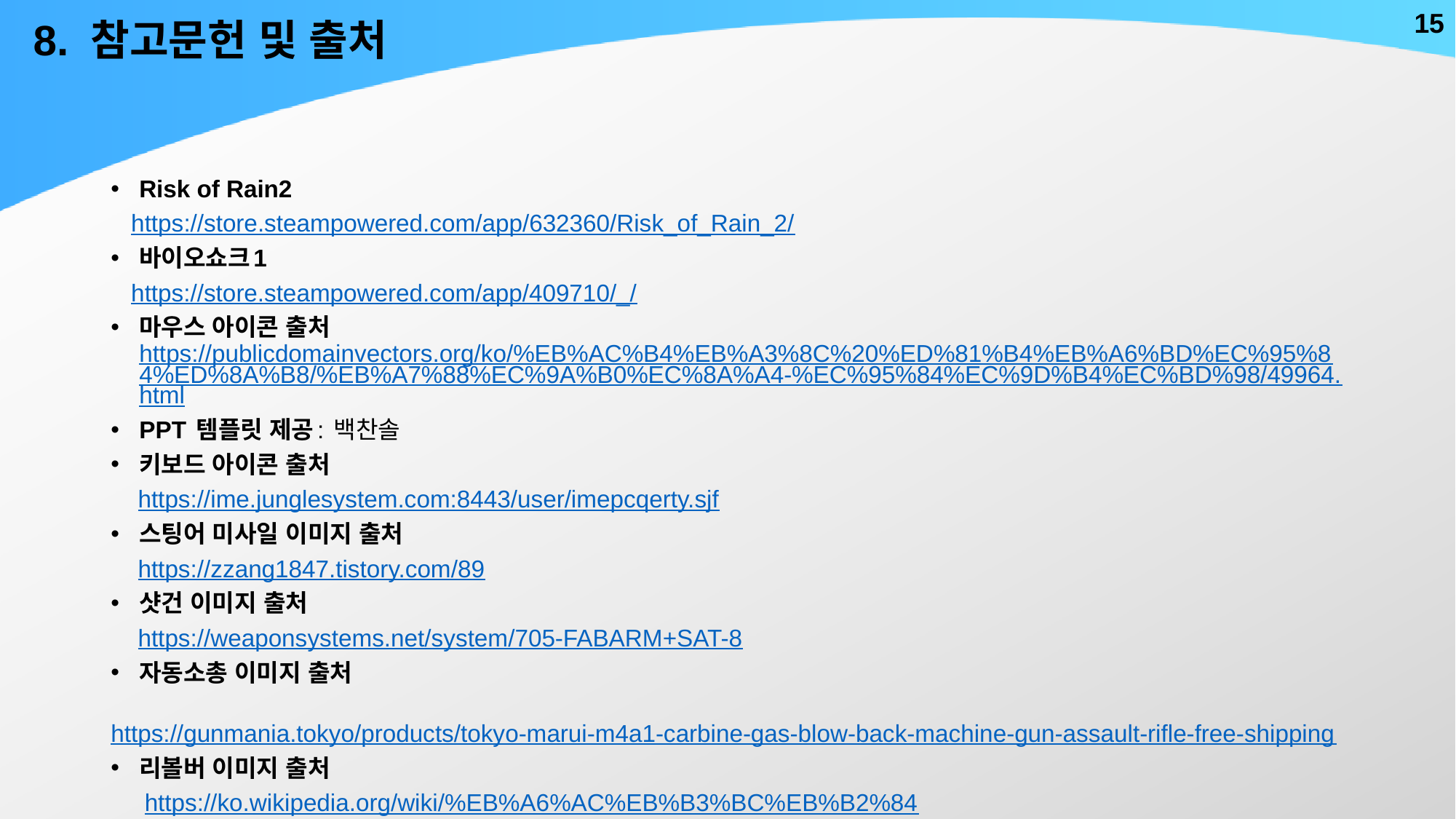

15
8. 참고문헌 및 출처
Risk of Rain2
   https://store.steampowered.com/app/632360/Risk_of_Rain_2/
바이오쇼크1
   https://store.steampowered.com/app/409710/_/
마우스 아이콘 출처https://publicdomainvectors.org/ko/%EB%AC%B4%EB%A3%8C%20%ED%81%B4%EB%A6%BD%EC%95%84%ED%8A%B8/%EB%A7%88%EC%9A%B0%EC%8A%A4-%EC%95%84%EC%9D%B4%EC%BD%98/49964.html
PPT 템플릿 제공: 백찬솔
키보드 아이콘 출처
    https://ime.junglesystem.com:8443/user/imepcqerty.sjf
스팅어 미사일 이미지 출처
    https://zzang1847.tistory.com/89
샷건 이미지 출처
    https://weaponsystems.net/system/705-FABARM+SAT-8
자동소총 이미지 출처
    https://gunmania.tokyo/products/tokyo-marui-m4a1-carbine-gas-blow-back-machine-gun-assault-rifle-free-shipping
리볼버 이미지 출처
     https://ko.wikipedia.org/wiki/%EB%A6%AC%EB%B3%BC%EB%B2%84